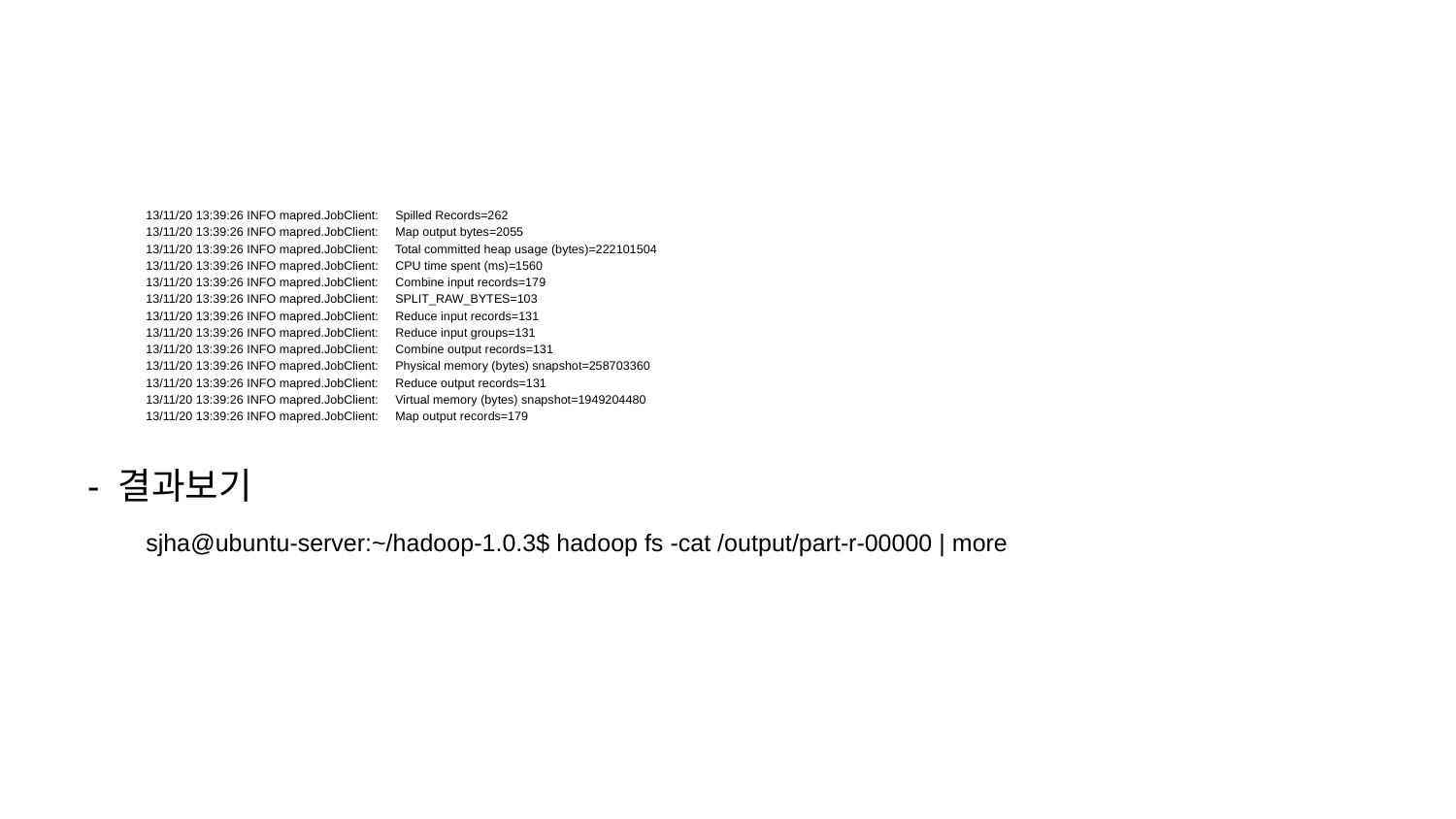

#
13/11/20 13:39:26 INFO mapred.JobClient:     Spilled Records=262
13/11/20 13:39:26 INFO mapred.JobClient:     Map output bytes=2055
13/11/20 13:39:26 INFO mapred.JobClient:     Total committed heap usage (bytes)=222101504
13/11/20 13:39:26 INFO mapred.JobClient:     CPU time spent (ms)=1560
13/11/20 13:39:26 INFO mapred.JobClient:     Combine input records=179
13/11/20 13:39:26 INFO mapred.JobClient:     SPLIT_RAW_BYTES=103
13/11/20 13:39:26 INFO mapred.JobClient:     Reduce input records=131
13/11/20 13:39:26 INFO mapred.JobClient:     Reduce input groups=131
13/11/20 13:39:26 INFO mapred.JobClient:     Combine output records=131
13/11/20 13:39:26 INFO mapred.JobClient:     Physical memory (bytes) snapshot=258703360
13/11/20 13:39:26 INFO mapred.JobClient:     Reduce output records=131
13/11/20 13:39:26 INFO mapred.JobClient:     Virtual memory (bytes) snapshot=1949204480
13/11/20 13:39:26 INFO mapred.JobClient:     Map output records=179

- 결과보기

sjha@ubuntu-server:~/hadoop-1.0.3$ hadoop fs -cat /output/part-r-00000 | more